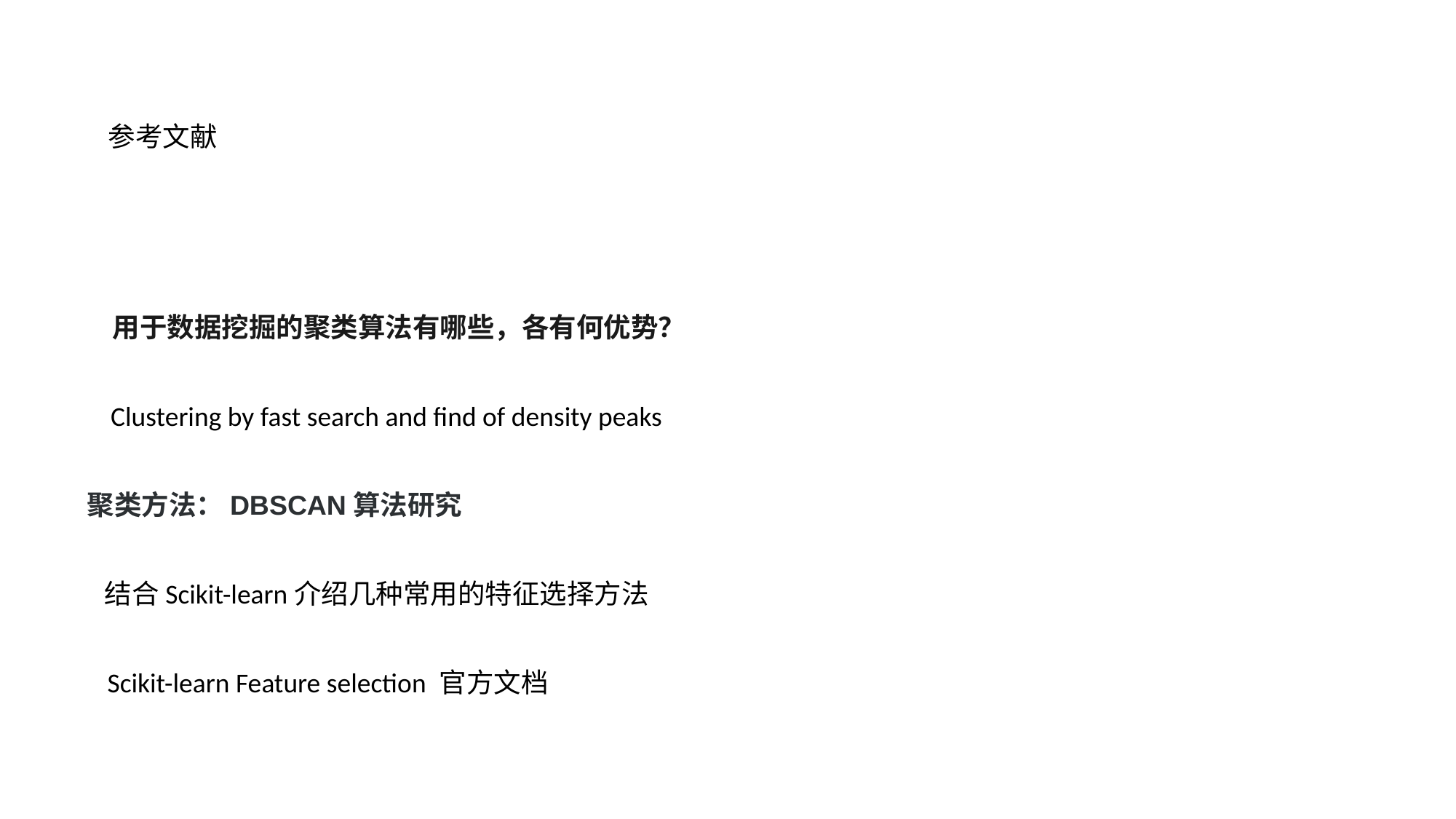

参考文献
用于数据挖掘的聚类算法有哪些，各有何优势？
Clustering by fast search and find of density peaks
聚类方法：DBSCAN算法研究
结合Scikit-learn介绍几种常用的特征选择方法
Scikit-learn Feature selection 官方文档